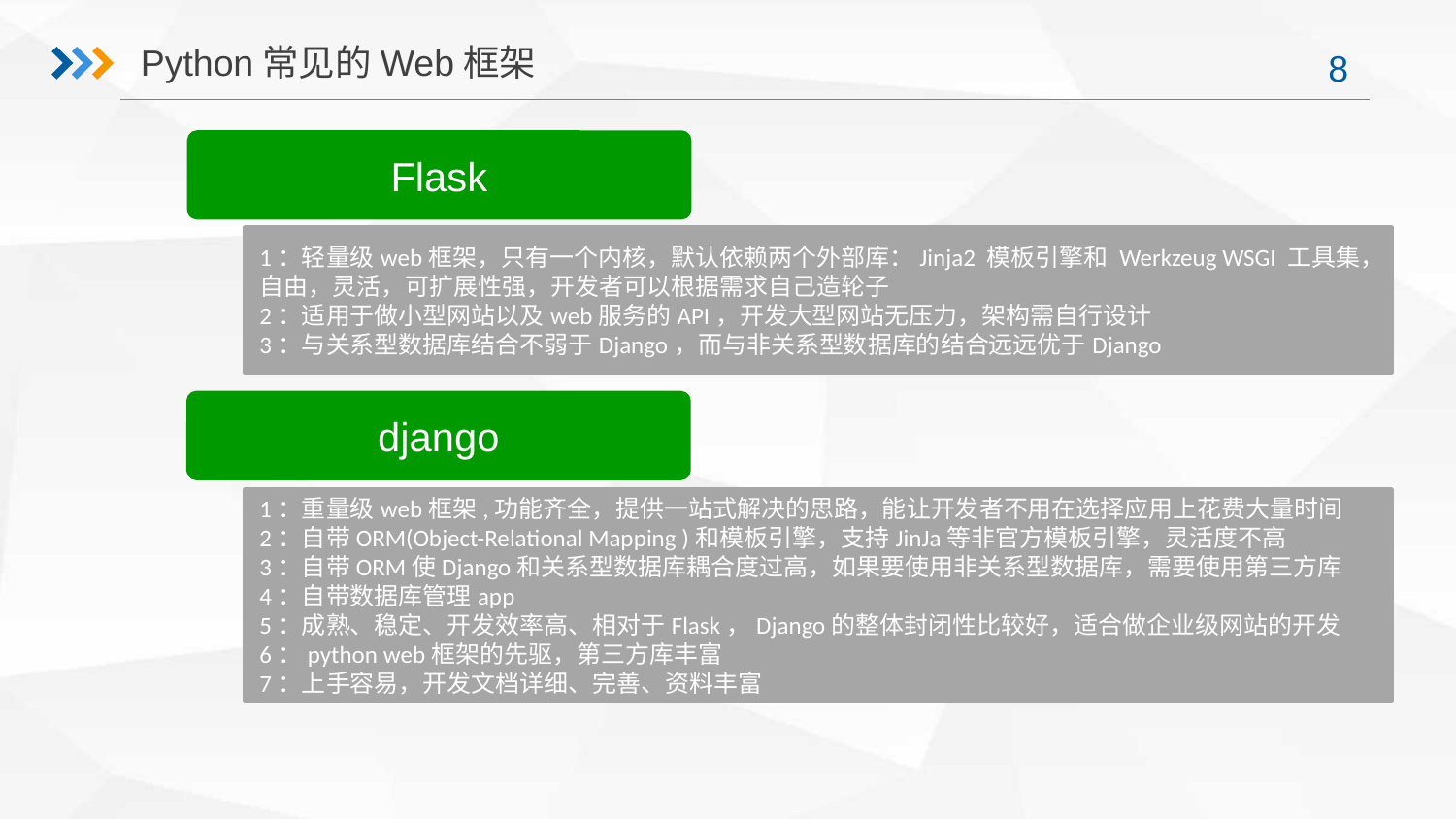

Python常见的Web框架
Flask
1：轻量级web框架，只有一个内核，默认依赖两个外部库：Jinja2 模板引擎和 Werkzeug WSGI 工具集，自由，灵活，可扩展性强，开发者可以根据需求自己造轮子
2：适用于做小型网站以及web服务的API，开发大型网站无压力，架构需自行设计
3：与关系型数据库结合不弱于Django，而与非关系型数据库的结合远远优于Django
django
1：重量级web框架,功能齐全，提供一站式解决的思路，能让开发者不用在选择应用上花费大量时间
2：自带ORM(Object-Relational Mapping )和模板引擎，支持JinJa等非官方模板引擎，灵活度不高
3：自带ORM使Django和关系型数据库耦合度过高，如果要使用非关系型数据库，需要使用第三方库
4：自带数据库管理app
5：成熟、稳定、开发效率高、相对于Flask，Django的整体封闭性比较好，适合做企业级网站的开发
6：python web框架的先驱，第三方库丰富
7：上手容易，开发文档详细、完善、资料丰富